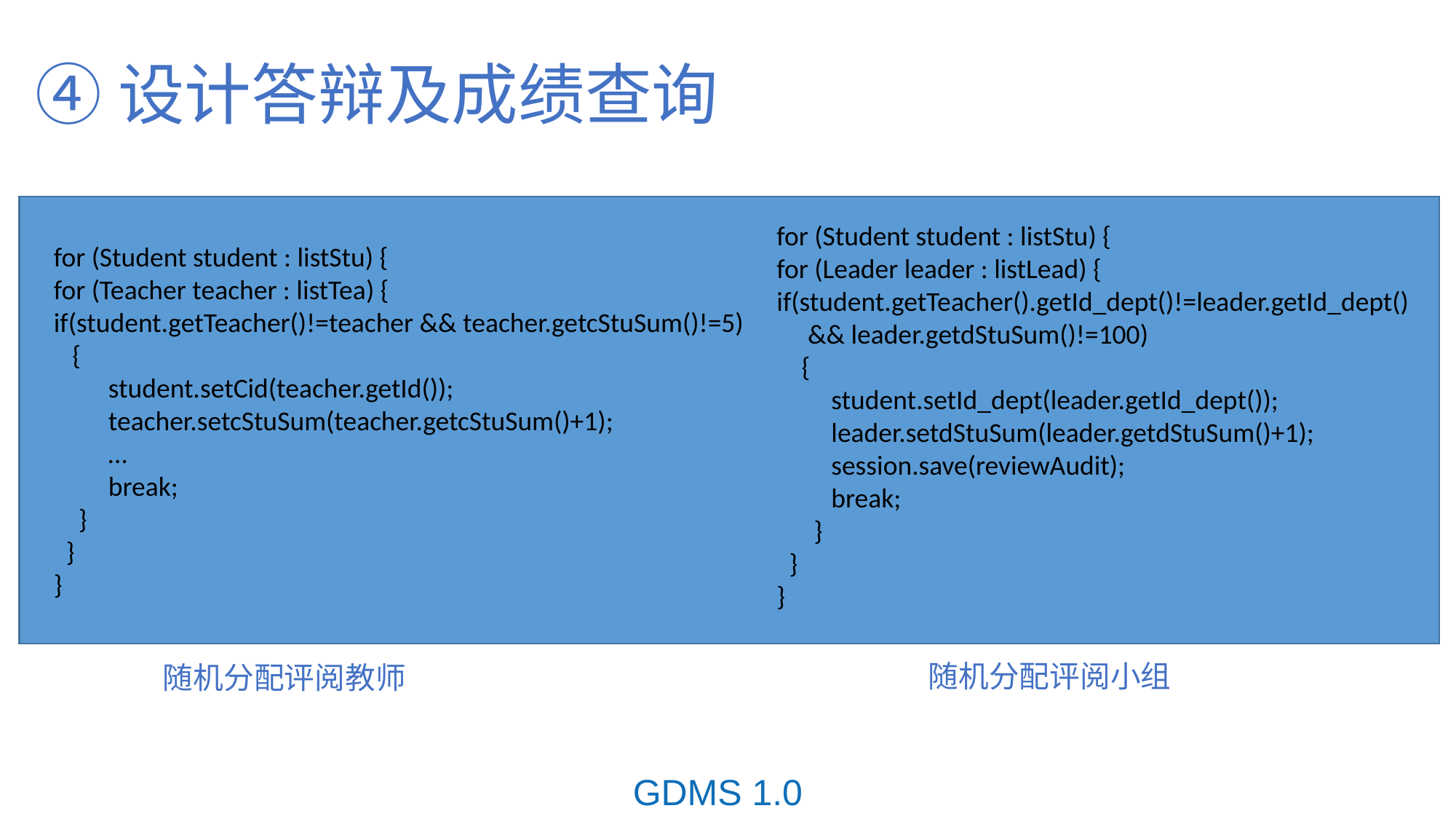

④设计答辩及成绩查询

for (Student student : listStu) {
for (Leader leader : listLead) {
if(student.getTeacher().getId_dept()!=leader.getId_dept()
     && leader.getdStuSum()!=100)
    {
student.setId_dept(leader.getId_dept());
leader.setdStuSum(leader.getdStuSum()+1);
session.save(reviewAudit);
break;
      }
  }
}
for (Student student : listStu) {
for (Teacher teacher : listTea) {
if(student.getTeacher()!=teacher && teacher.getcStuSum()!=5)
   {
student.setCid(teacher.getId());
teacher.setcStuSum(teacher.getcStuSum()+1);
…
break;
    }
  }
}
随机分配评阅小组
随机分配评阅教师
GDMS 1.0